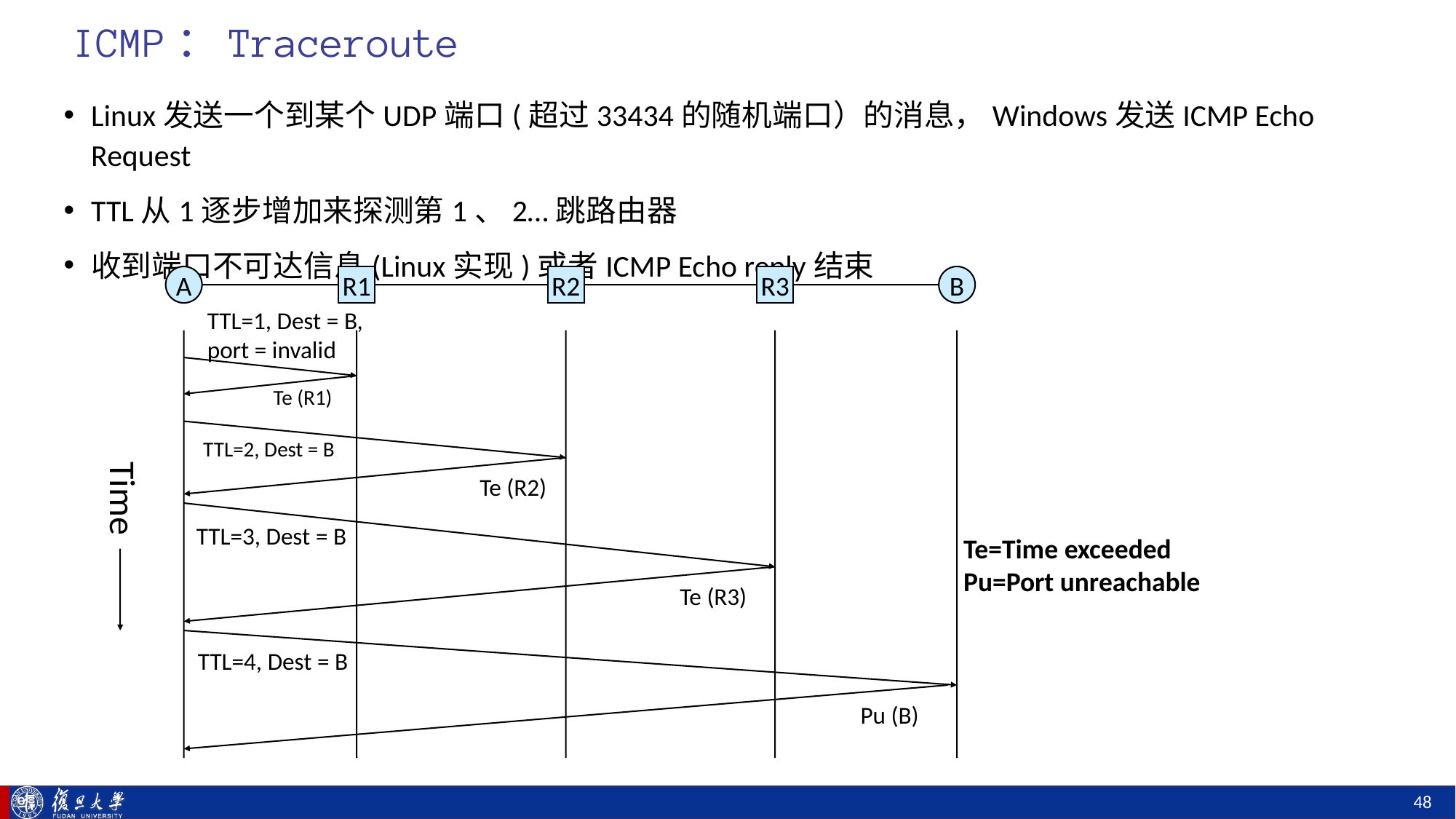

# ICMP：Traceroute
Linux发送一个到某个UDP端口(超过33434的随机端口）的消息，Windows发送ICMP Echo Request
TTL从1逐步增加来探测第1、2…跳路由器
收到端口不可达信息(Linux实现)或者ICMP Echo reply结束

A
R1
R2
R3
B

TTL=1, Dest = B,
port = invalid

Te (R1)

TTL=2, Dest = B

Te (R2)
Time

TTL=3, Dest = B
Te=Time exceeded
Pu=Port unreachable

Te (R3)

TTL=4, Dest = B

Pu (B)